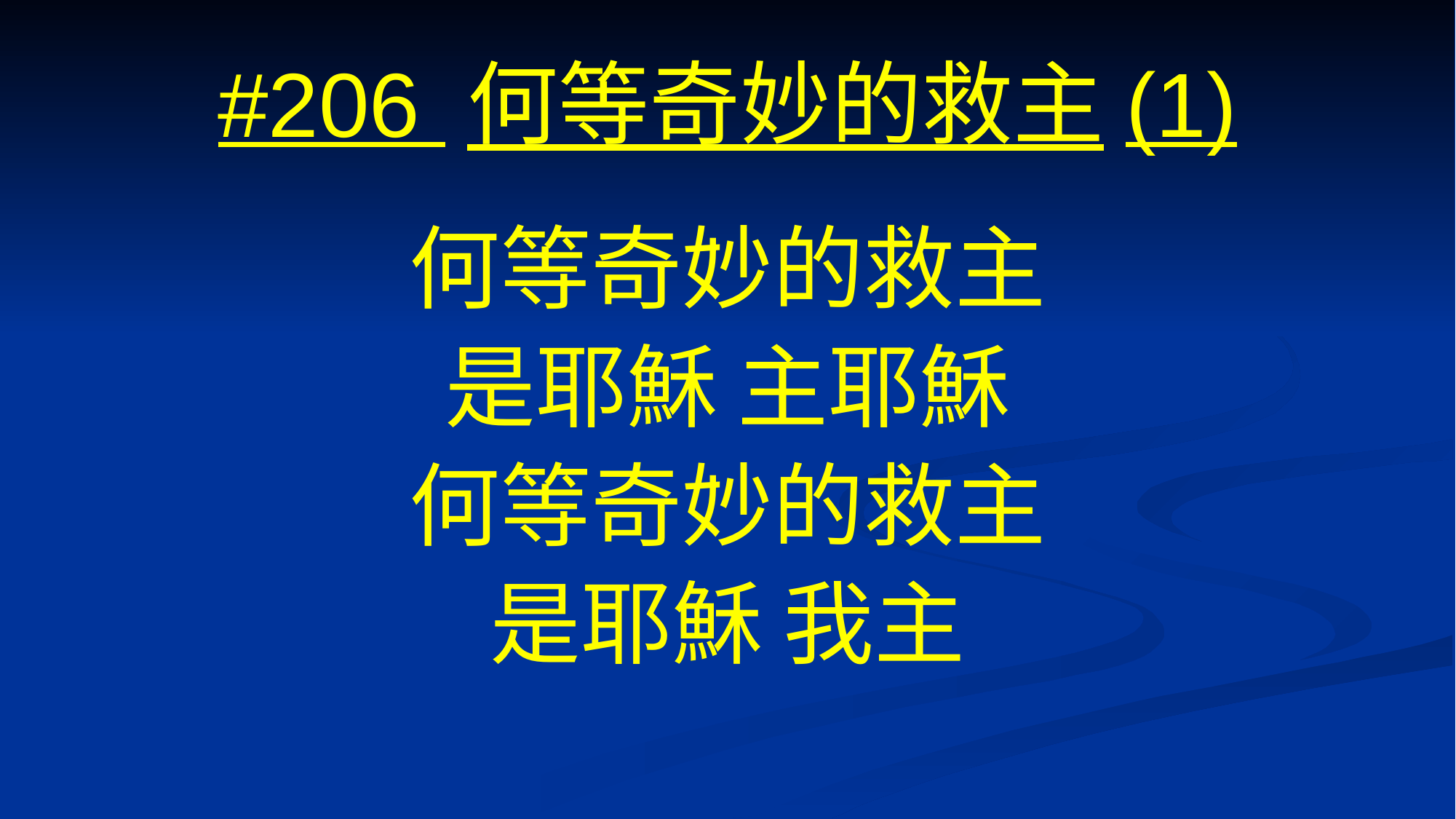

# #206 何等奇妙的救主(1)
何等奇妙的救主
是耶穌 主耶穌
何等奇妙的救主
是耶穌 我主